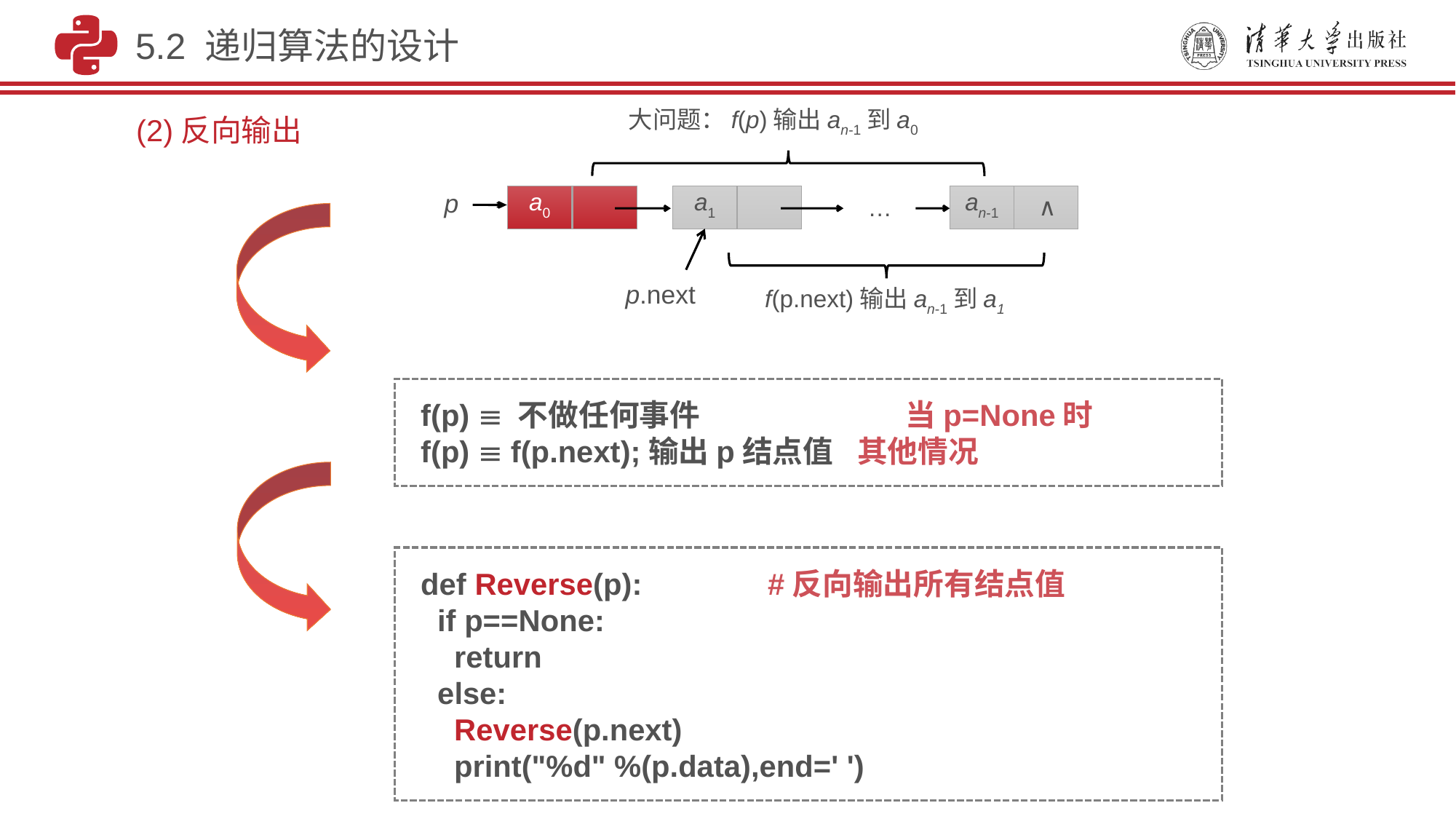

5.2 递归算法的设计

大问题：f(p)输出an-1到a0

a0

a1

an-1
∧
p
…

p.next
f(p.next)输出an-1到a1
(2)反向输出

f(p) ≡ 不做任何事件		       当p=None时
f(p) ≡ f(p.next);输出p结点值  	其他情况

def Reverse(p):               #反向输出所有结点值
  if p==None:
    return
  else:
    Reverse(p.next)
    print("%d" %(p.data),end=' ')